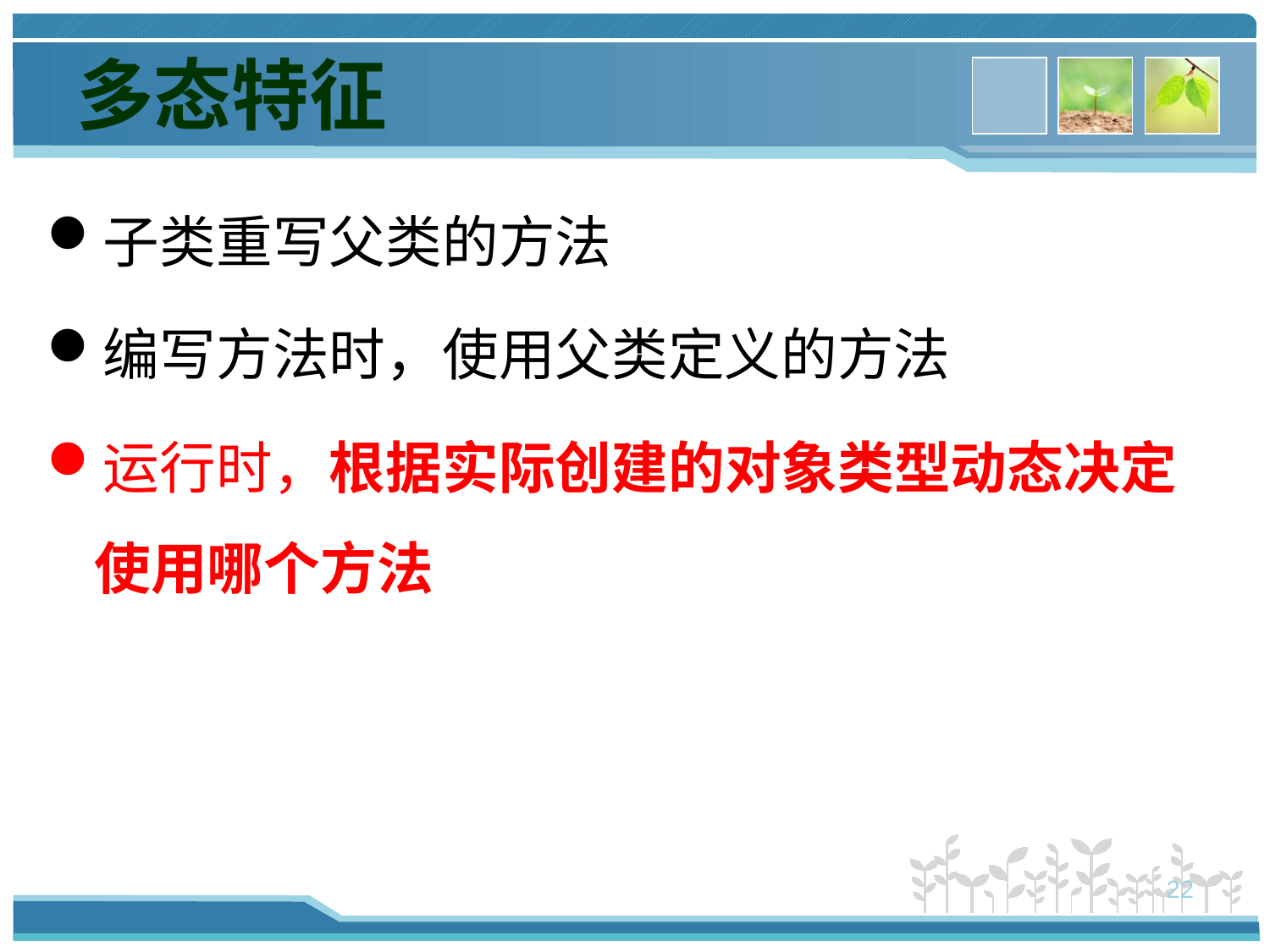

多态特征
子类重写父类的方法
编写方法时，使用父类定义的方法
运行时，根据实际创建的对象类型动态决定使用哪个方法
22